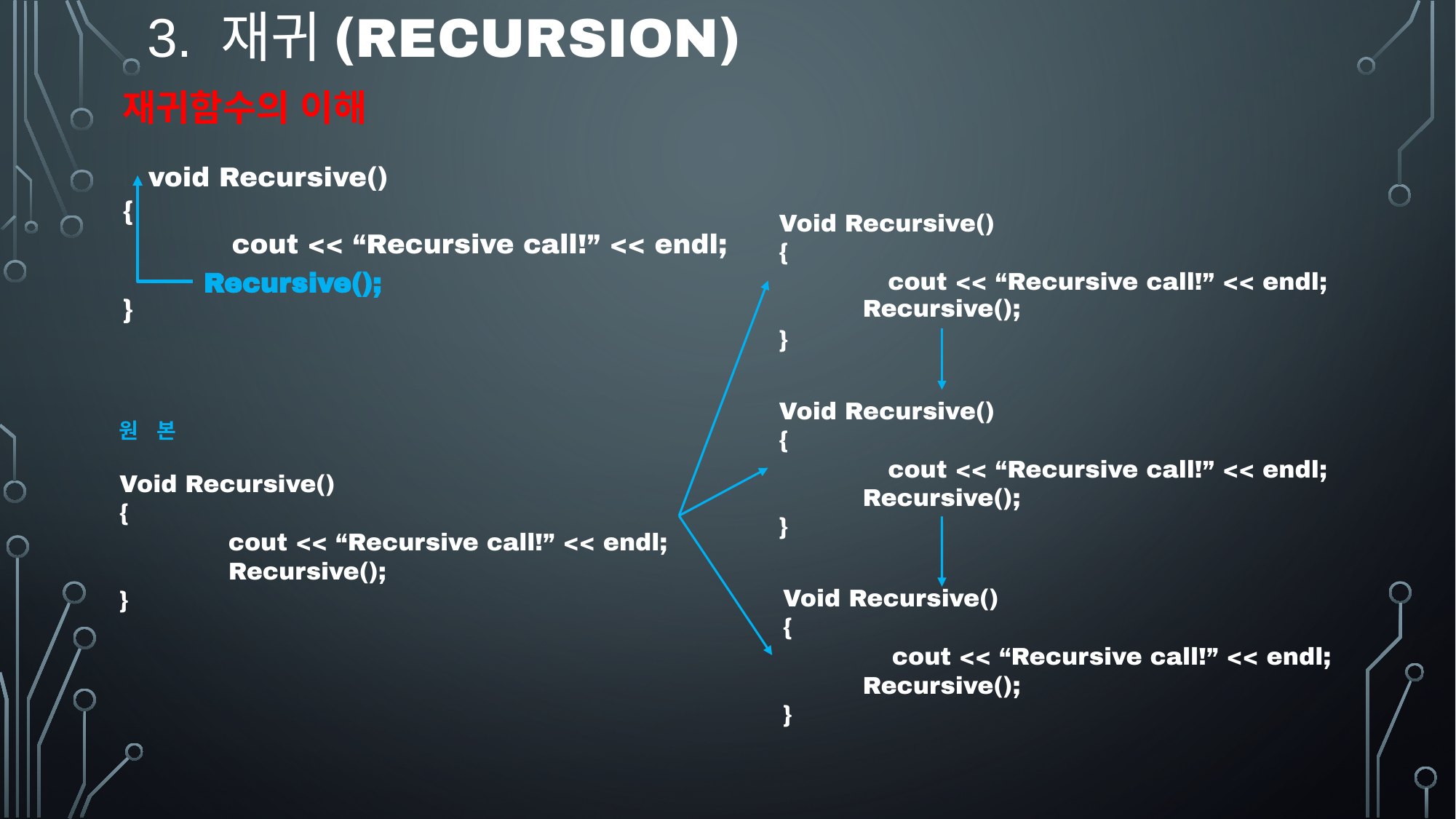

# 3. 재귀(Recursion)
재귀함수의 이해

{
	cout << “Recursive call!” << endl;

}
void Recursive()
Void Recursive()
{
	cout << “Recursive call!” << endl;

}
Recursive();
Recursive();
Void Recursive()
{
	cout << “Recursive call!” << endl;

}
원   본

Void Recursive()
{
	cout << “Recursive call!” << endl;
	Recursive();
}
Recursive();
Void Recursive()
{
	cout << “Recursive call!” << endl;

}
Recursive();